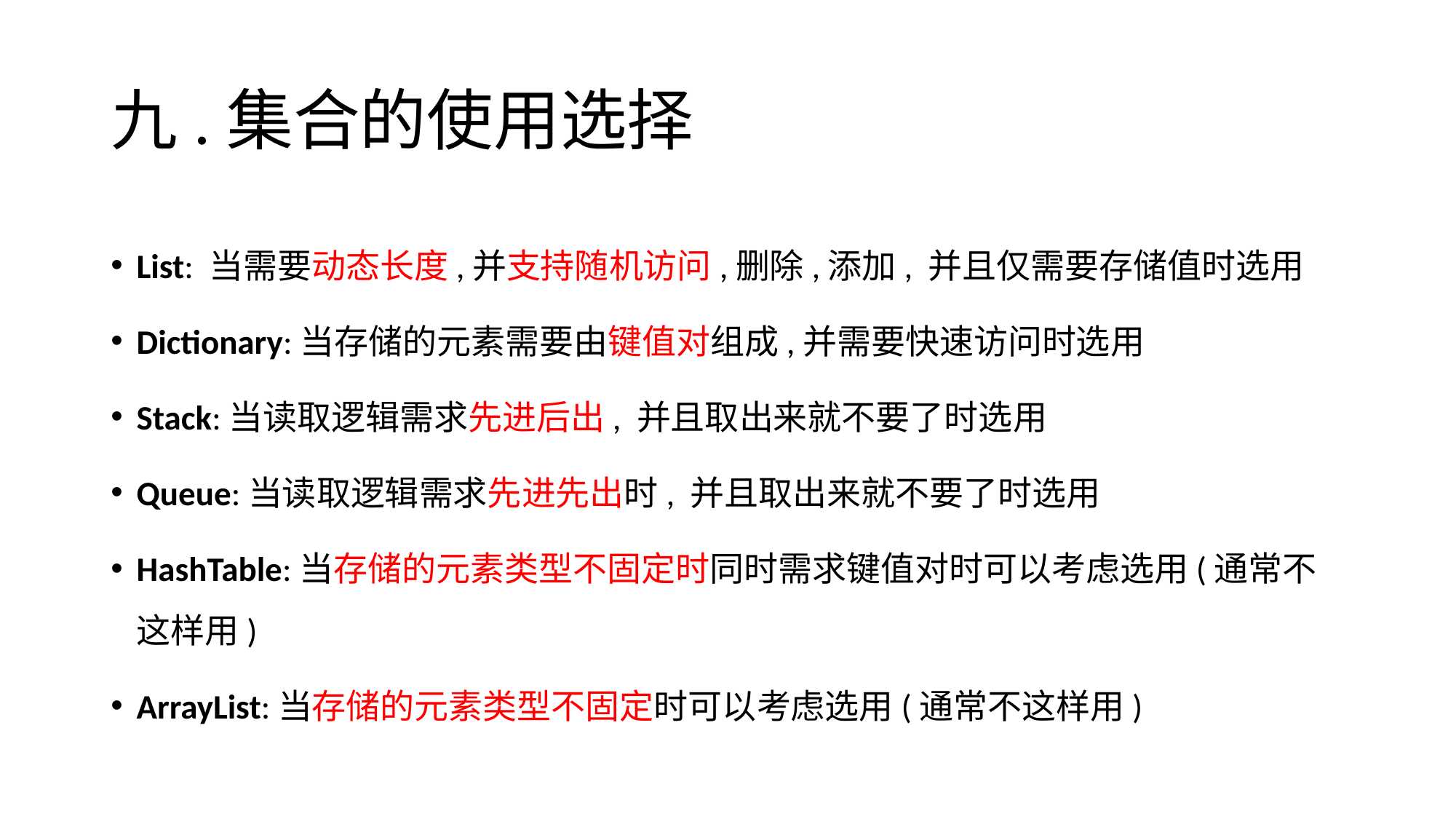

# 九.集合的使用选择
List: 当需要动态长度,并支持随机访问,删除,添加, 并且仅需要存储值时选用
Dictionary:当存储的元素需要由键值对组成,并需要快速访问时选用
Stack:当读取逻辑需求先进后出, 并且取出来就不要了时选用
Queue:当读取逻辑需求先进先出时, 并且取出来就不要了时选用
HashTable:当存储的元素类型不固定时同时需求键值对时可以考虑选用(通常不这样用)
ArrayList:当存储的元素类型不固定时可以考虑选用(通常不这样用)